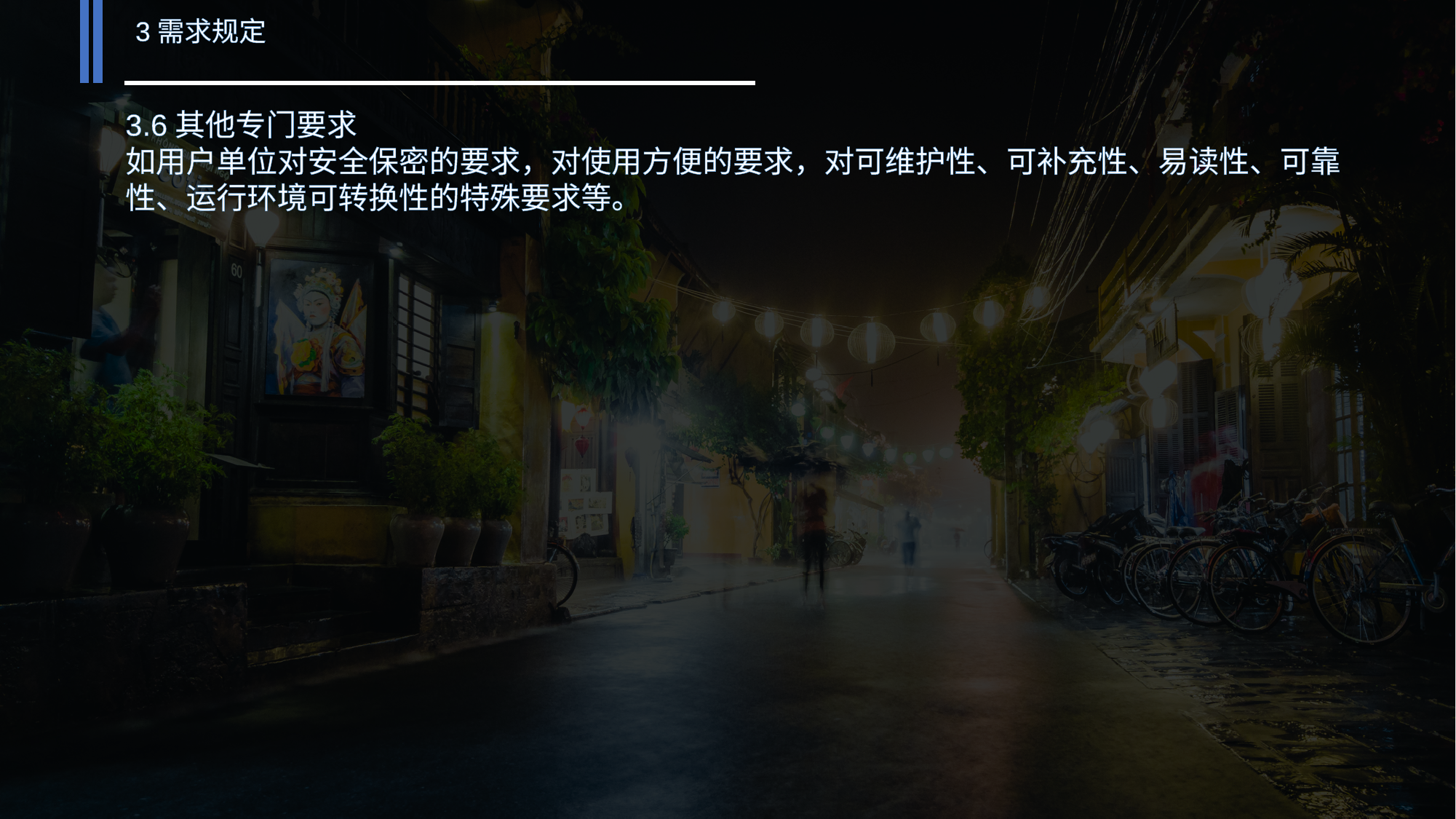

3需求规定
3.6其他专门要求
如用户单位对安全保密的要求，对使用方便的要求，对可维护性、可补充性、易读性、可靠性、运行环境可转换性的特殊要求等。